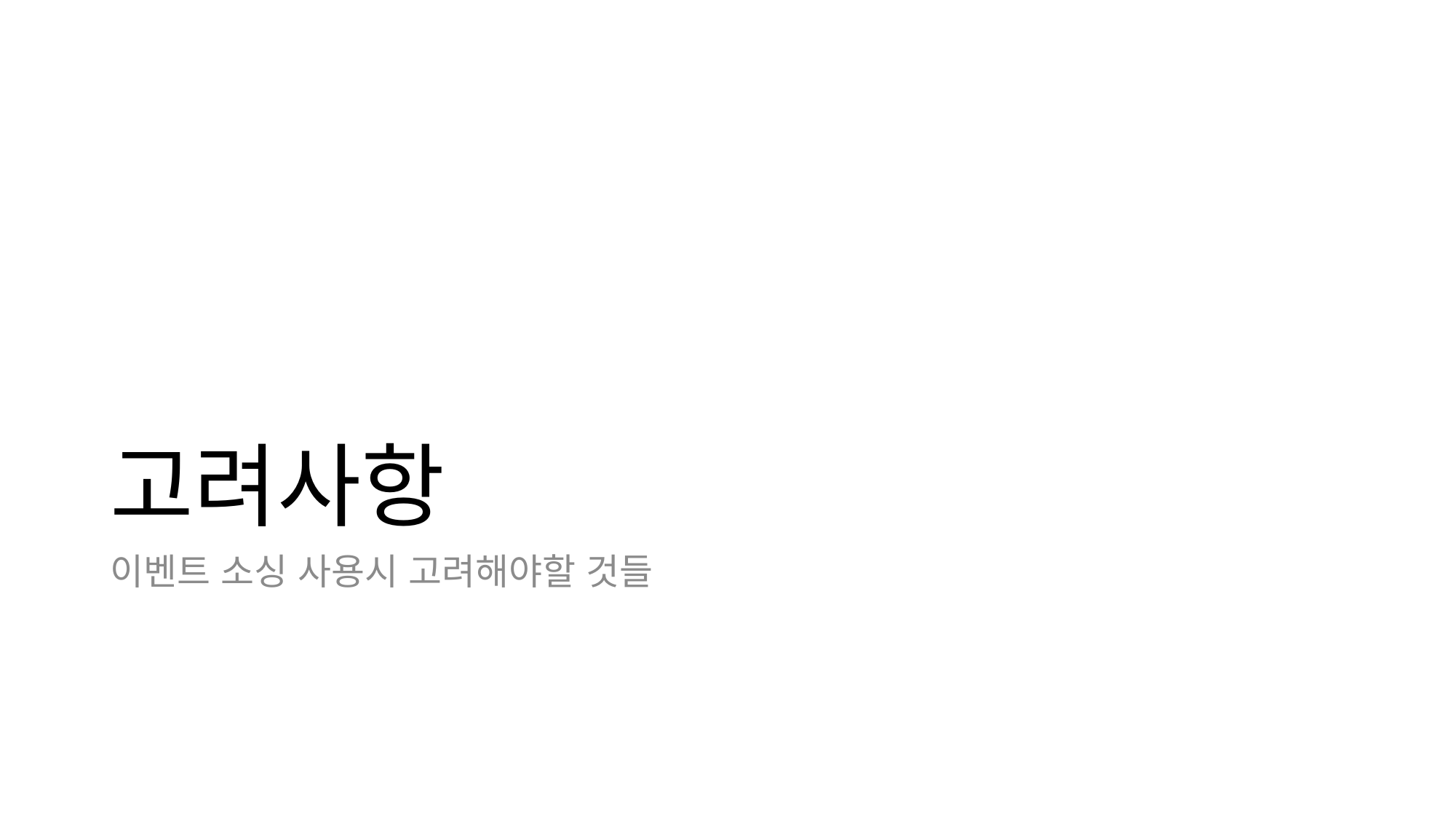

# 고려사항
이벤트 소싱 사용시 고려해야할 것들